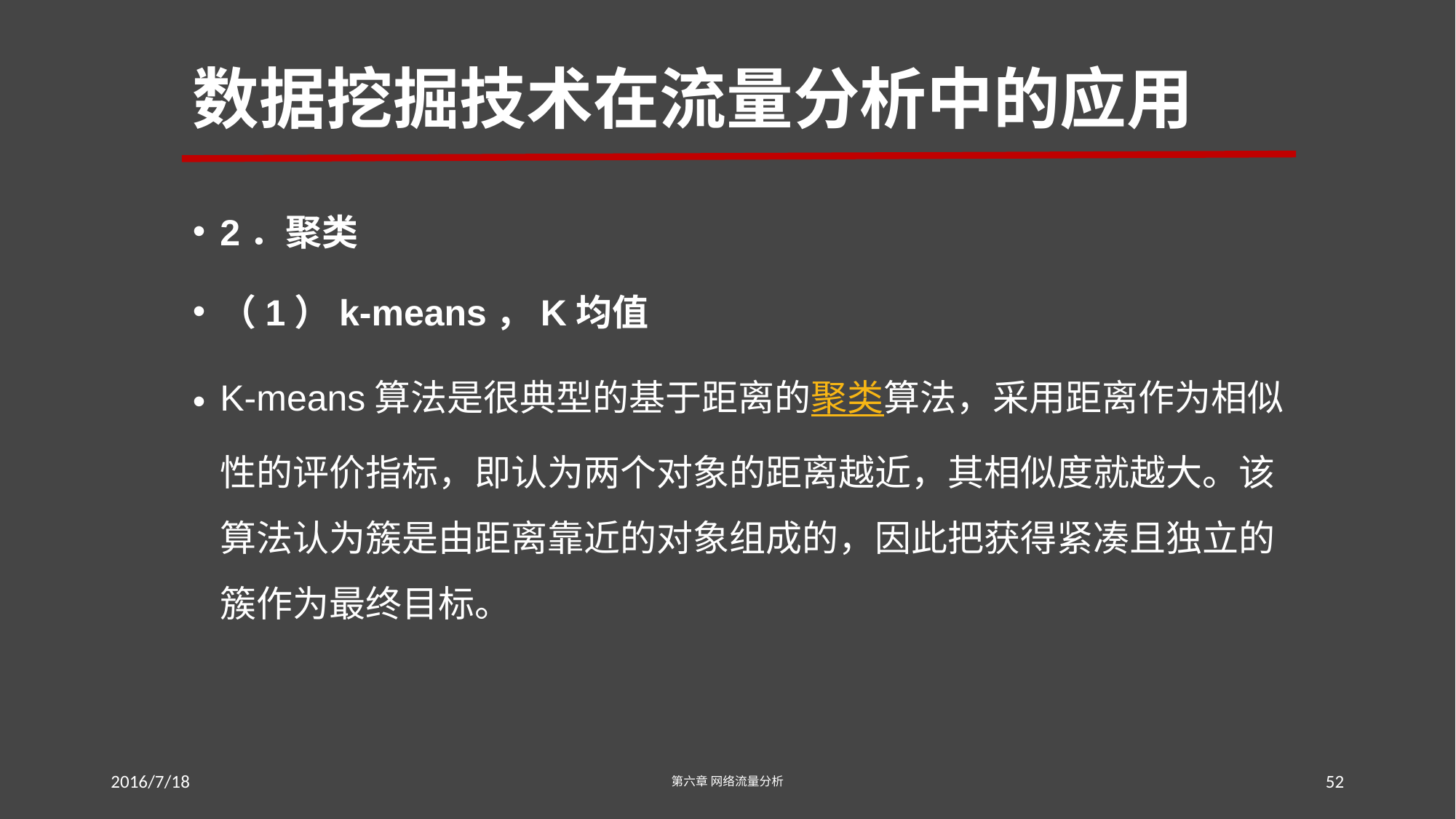

# 数据挖掘技术在流量分析中的应用
2．聚类
（1）k-means，K均值
K-means算法是很典型的基于距离的聚类算法，采用距离作为相似性的评价指标，即认为两个对象的距离越近，其相似度就越大。该算法认为簇是由距离靠近的对象组成的，因此把获得紧凑且独立的簇作为最终目标。

2016/7/18
第六章 网络流量分析
52